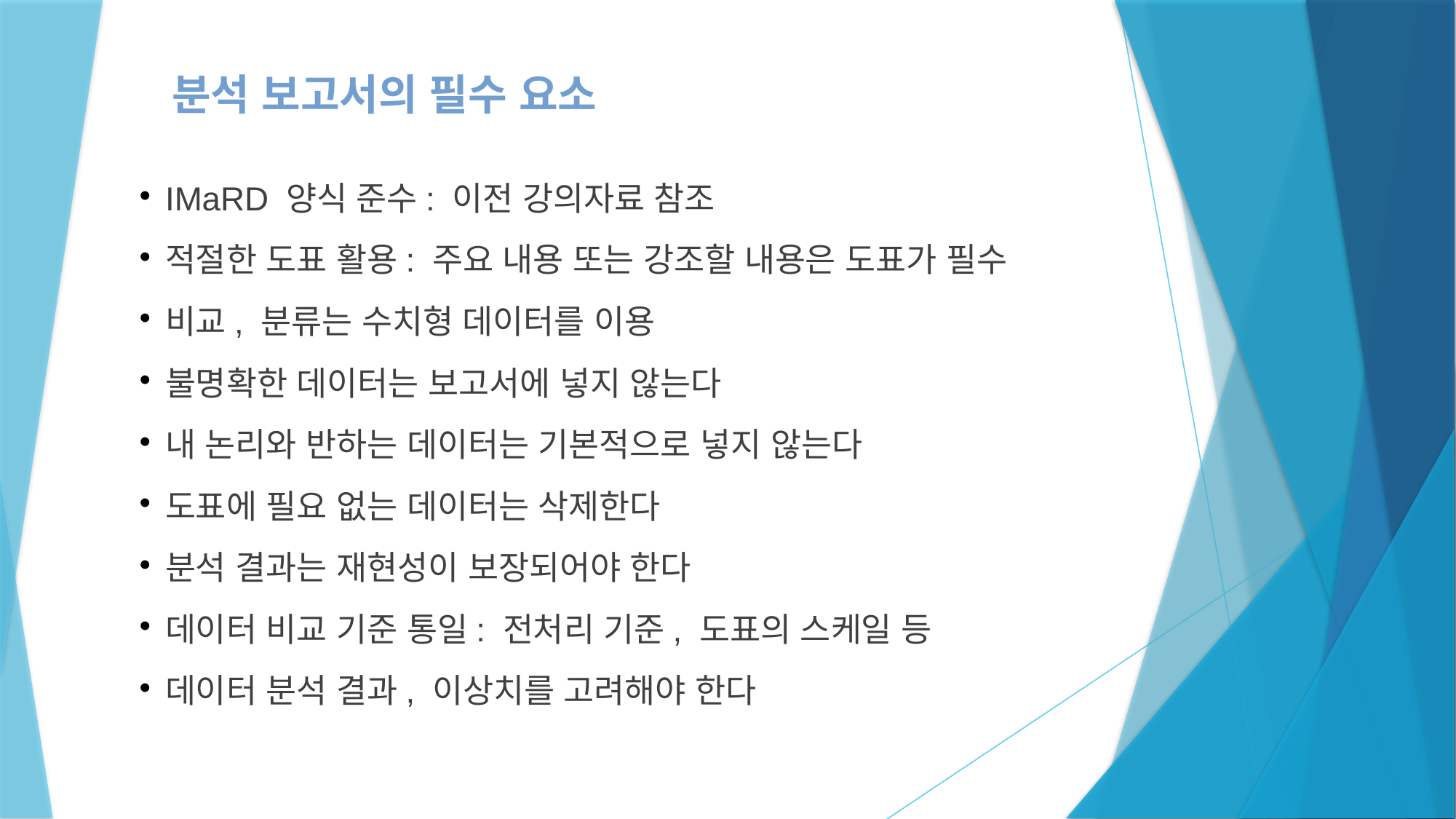

분석 보고서의 필수 요소
IMaRD 양식 준수: 이전 강의자료 참조
적절한 도표 활용: 주요 내용 또는 강조할 내용은 도표가 필수
비교, 분류는 수치형 데이터를 이용
불명확한 데이터는 보고서에 넣지 않는다
내 논리와 반하는 데이터는 기본적으로 넣지 않는다
도표에 필요 없는 데이터는 삭제한다
분석 결과는 재현성이 보장되어야 한다
데이터 비교 기준 통일: 전처리 기준, 도표의 스케일 등
데이터 분석 결과, 이상치를 고려해야 한다